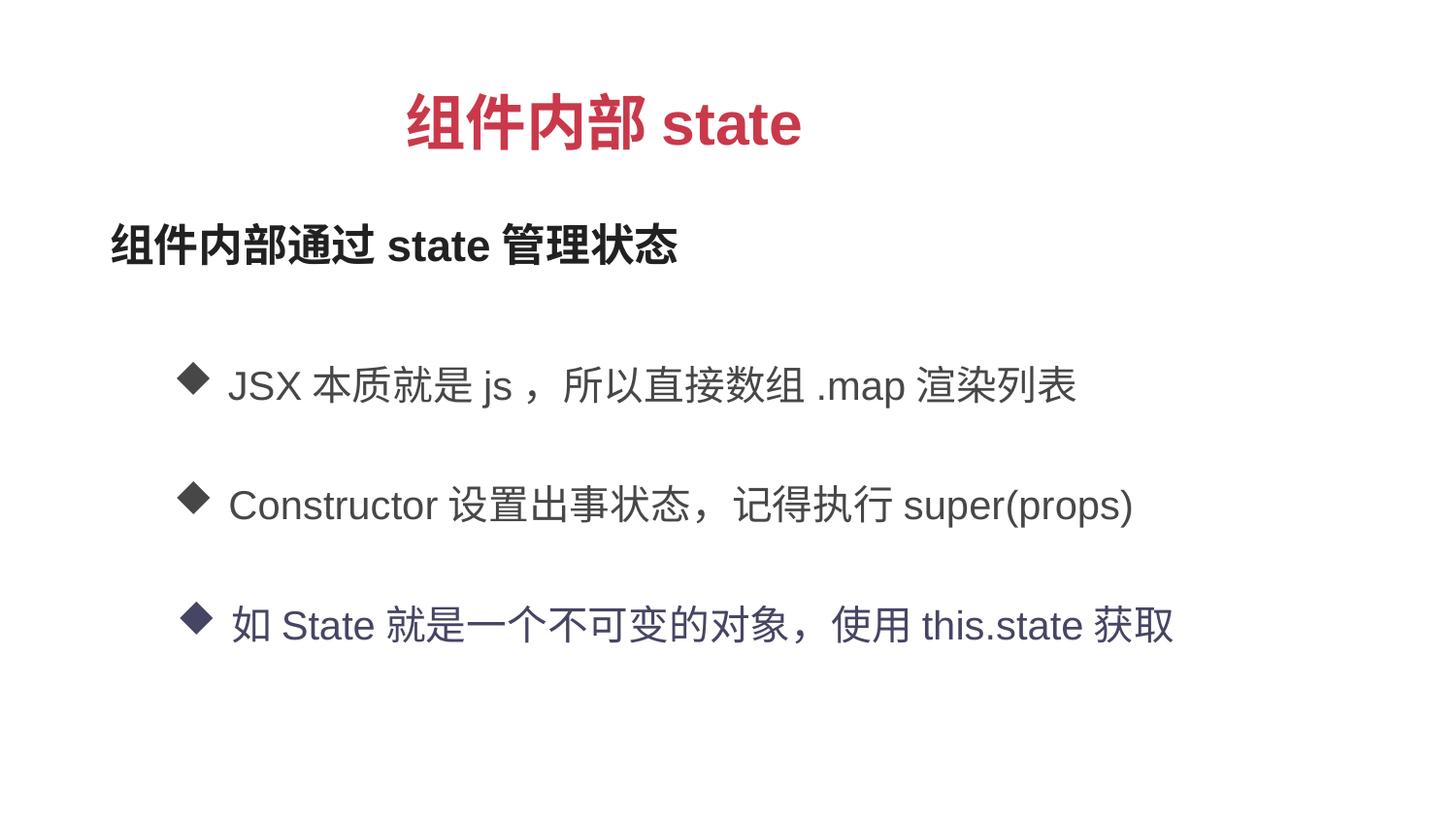

组件内部state
 组件内部通过state管理状态
JSX本质就是js，所以直接数组.map渲染列表
Constructor设置出事状态，记得执行super(props)
如State就是一个不可变的对象，使用this.state获取